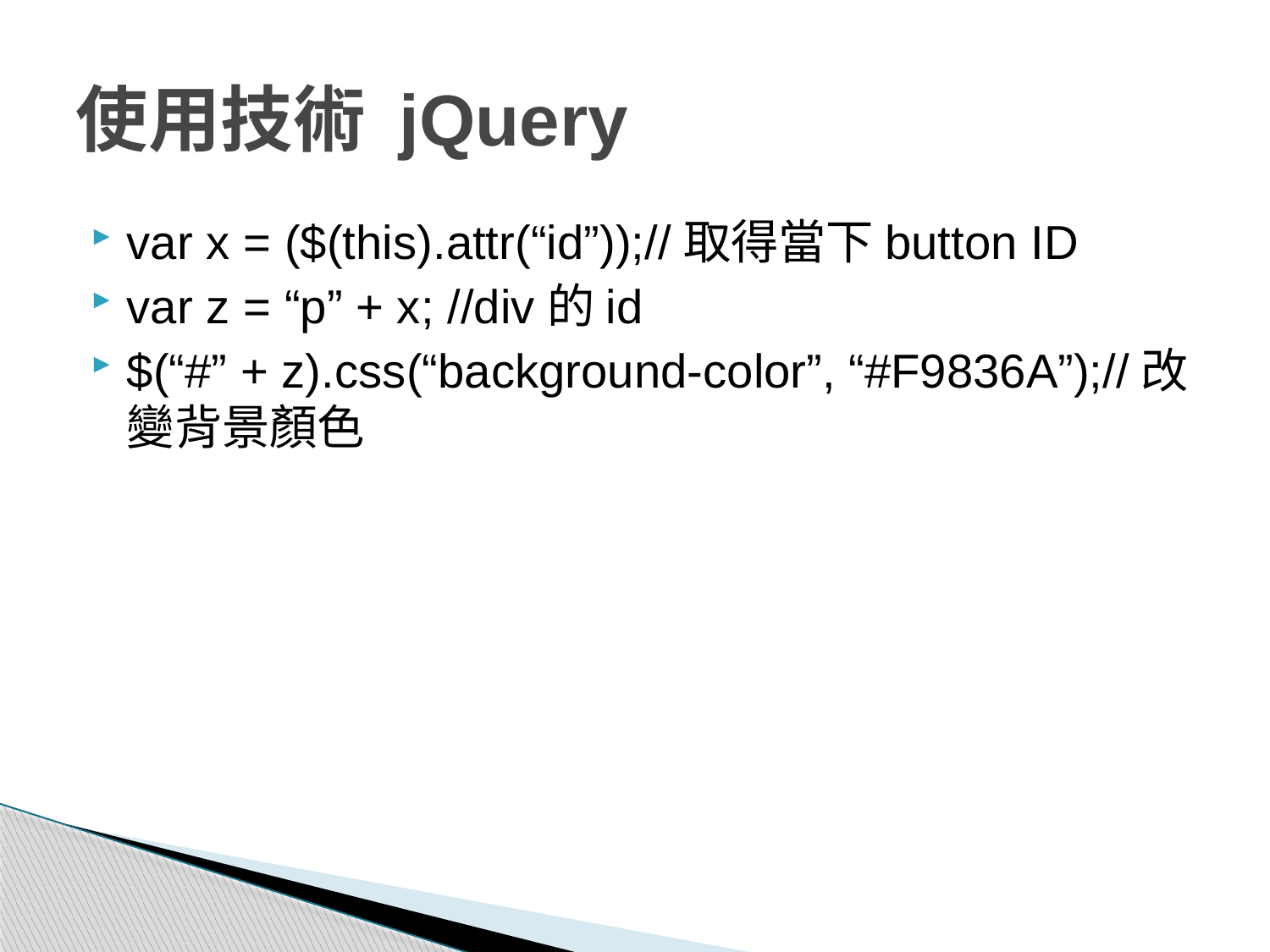

# 使用技術 jQuery
var x = ($(this).attr(“id”));//取得當下button ID
var z = “p” + x; //div的id
$(“#” + z).css(“background-color”, “#F9836A”);//改變背景顏色